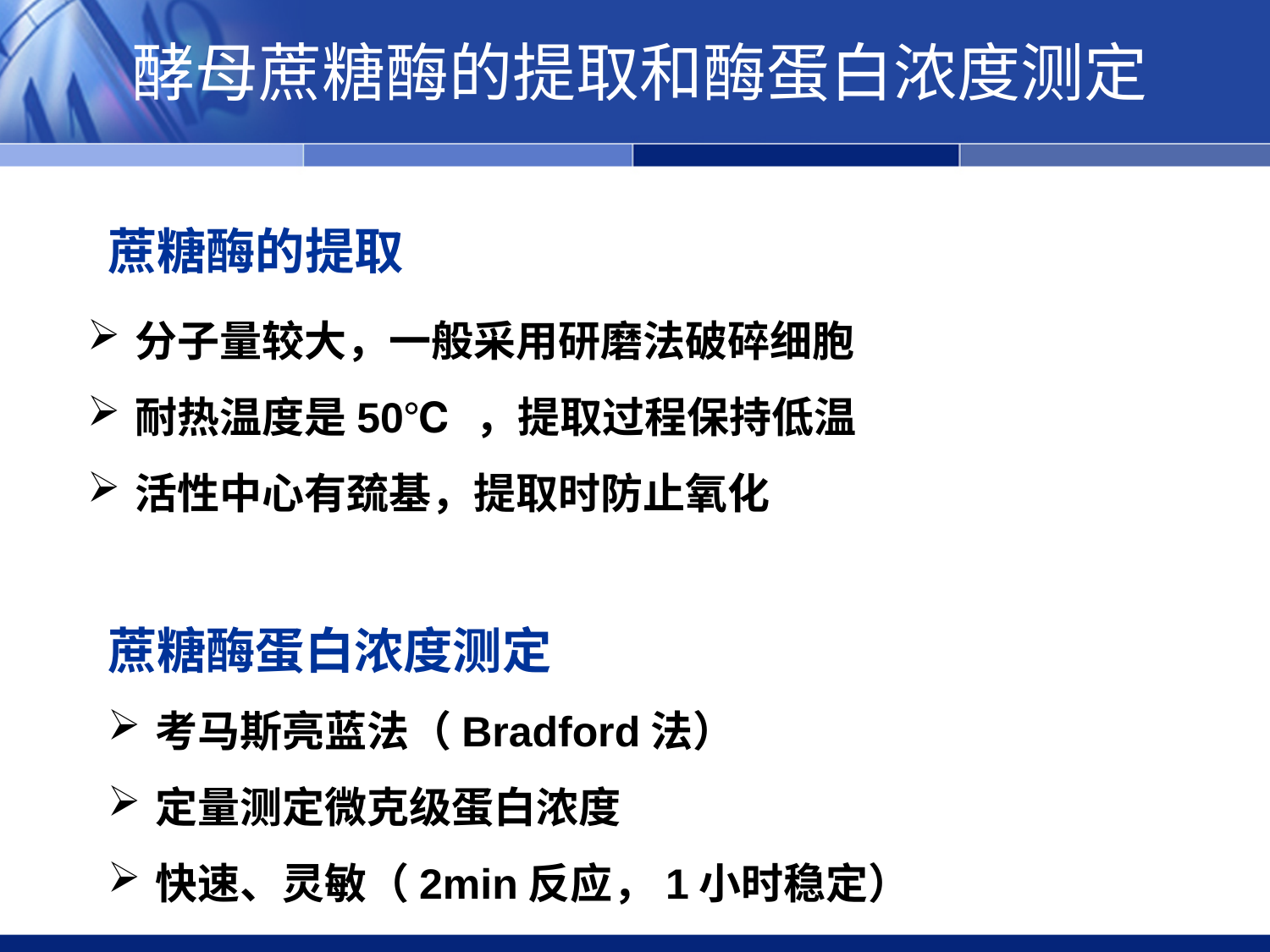

酵母蔗糖酶的提取和酶蛋白浓度测定
蔗糖酶的提取
分子量较大，一般采用研磨法破碎细胞
耐热温度是50℃ ，提取过程保持低温
活性中心有巯基，提取时防止氧化
蔗糖酶蛋白浓度测定
考马斯亮蓝法（Bradford法）
定量测定微克级蛋白浓度
快速、灵敏（2min反应，1小时稳定）